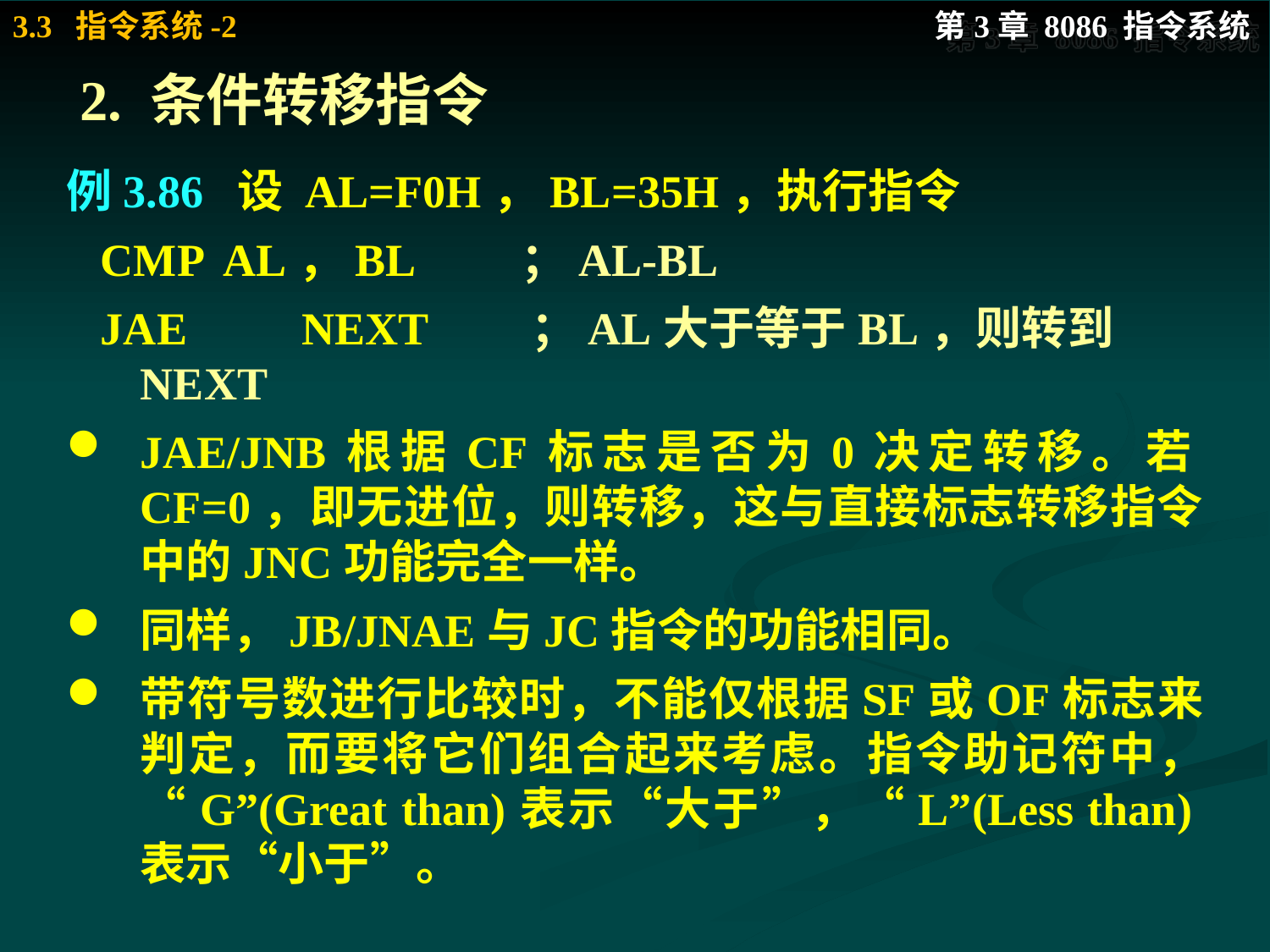

# 2. 条件转移指令
例3.86  设 AL=F0H，BL=35H，执行指令
   CMP  AL，BL	；AL-BL
   JAE	   NEXT        ；AL大于等于BL，则转到NEXT
JAE/JNB根据CF标志是否为0决定转移。若CF=0，即无进位，则转移，这与直接标志转移指令中的JNC功能完全一样。
同样，JB/JNAE与JC指令的功能相同。
带符号数进行比较时，不能仅根据SF或OF标志来判定，而要将它们组合起来考虑。指令助记符中，“G”(Great than)表示“大于”，“L”(Less than)表示“小于”。